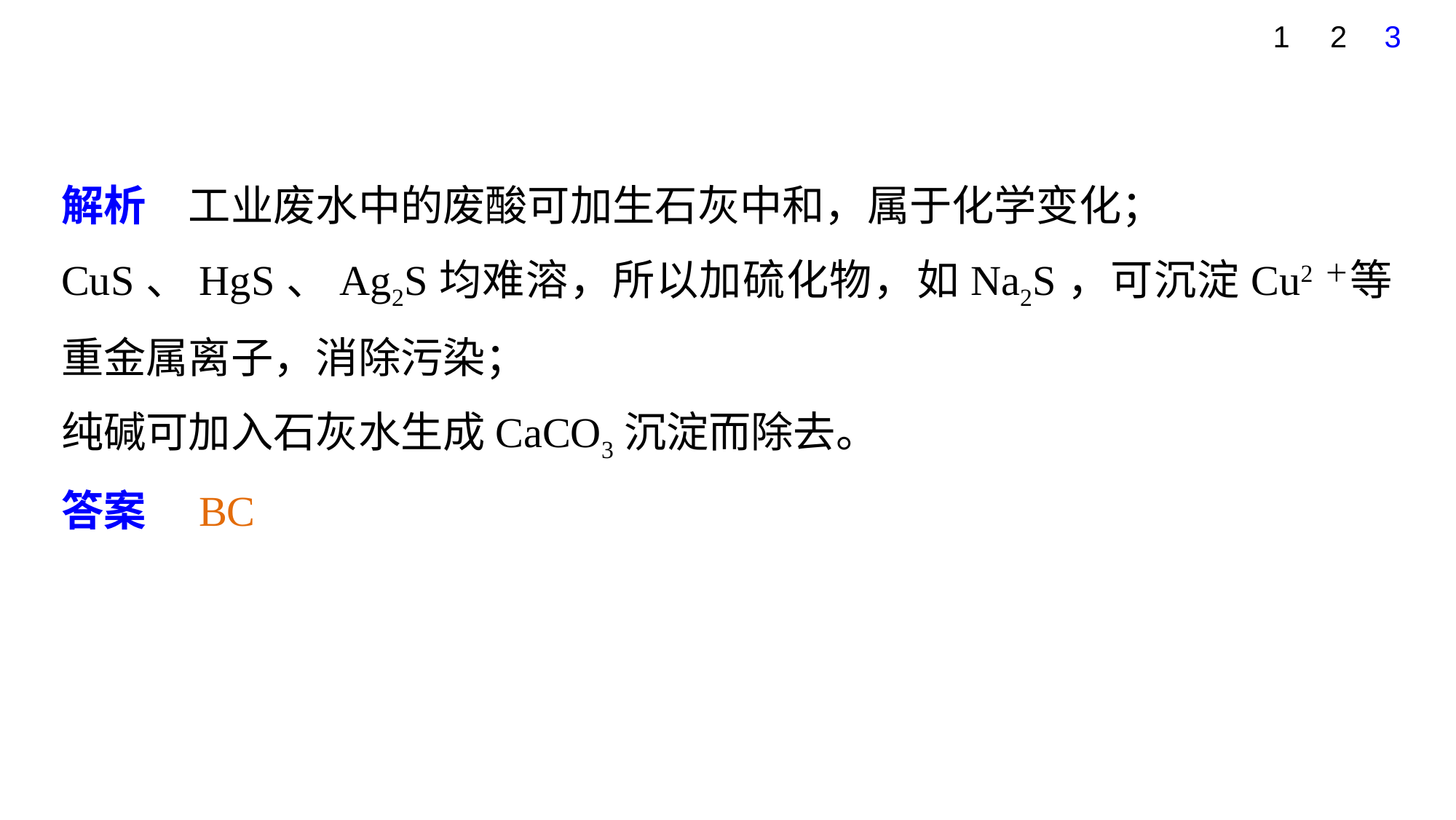

1
2
3
解析　工业废水中的废酸可加生石灰中和，属于化学变化；
CuS、HgS、Ag2S均难溶，所以加硫化物，如Na2S，可沉淀Cu2＋等重金属离子，消除污染；
纯碱可加入石灰水生成CaCO3沉淀而除去。
答案　BC